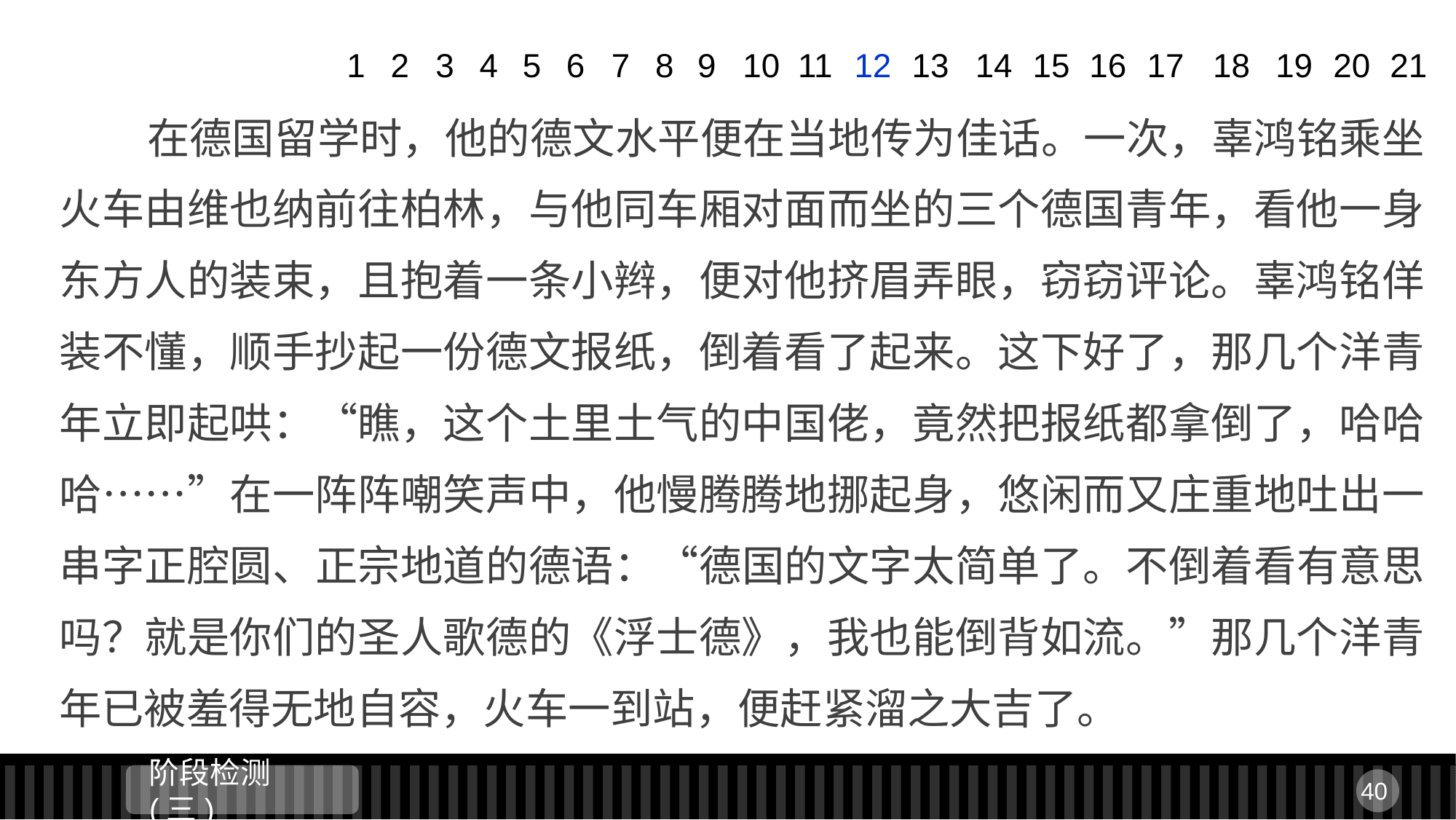

1
2
3
4
5
6
7
8
9
11
12
13
14
15
16
17
18
19
20
21
10
        在德国留学时，他的德文水平便在当地传为佳话。一次，辜鸿铭乘坐火车由维也纳前往柏林，与他同车厢对面而坐的三个德国青年，看他一身东方人的装束，且抱着一条小辫，便对他挤眉弄眼，窃窃评论。辜鸿铭佯装不懂，顺手抄起一份德文报纸，倒着看了起来。这下好了，那几个洋青年立即起哄：“瞧，这个土里土气的中国佬，竟然把报纸都拿倒了，哈哈哈……”在一阵阵嘲笑声中，他慢腾腾地挪起身，悠闲而又庄重地吐出一串字正腔圆、正宗地道的德语：“德国的文字太简单了。不倒着看有意思吗？就是你们的圣人歌德的《浮士德》，我也能倒背如流。”那几个洋青年已被羞得无地自容，火车一到站，便赶紧溜之大吉了。